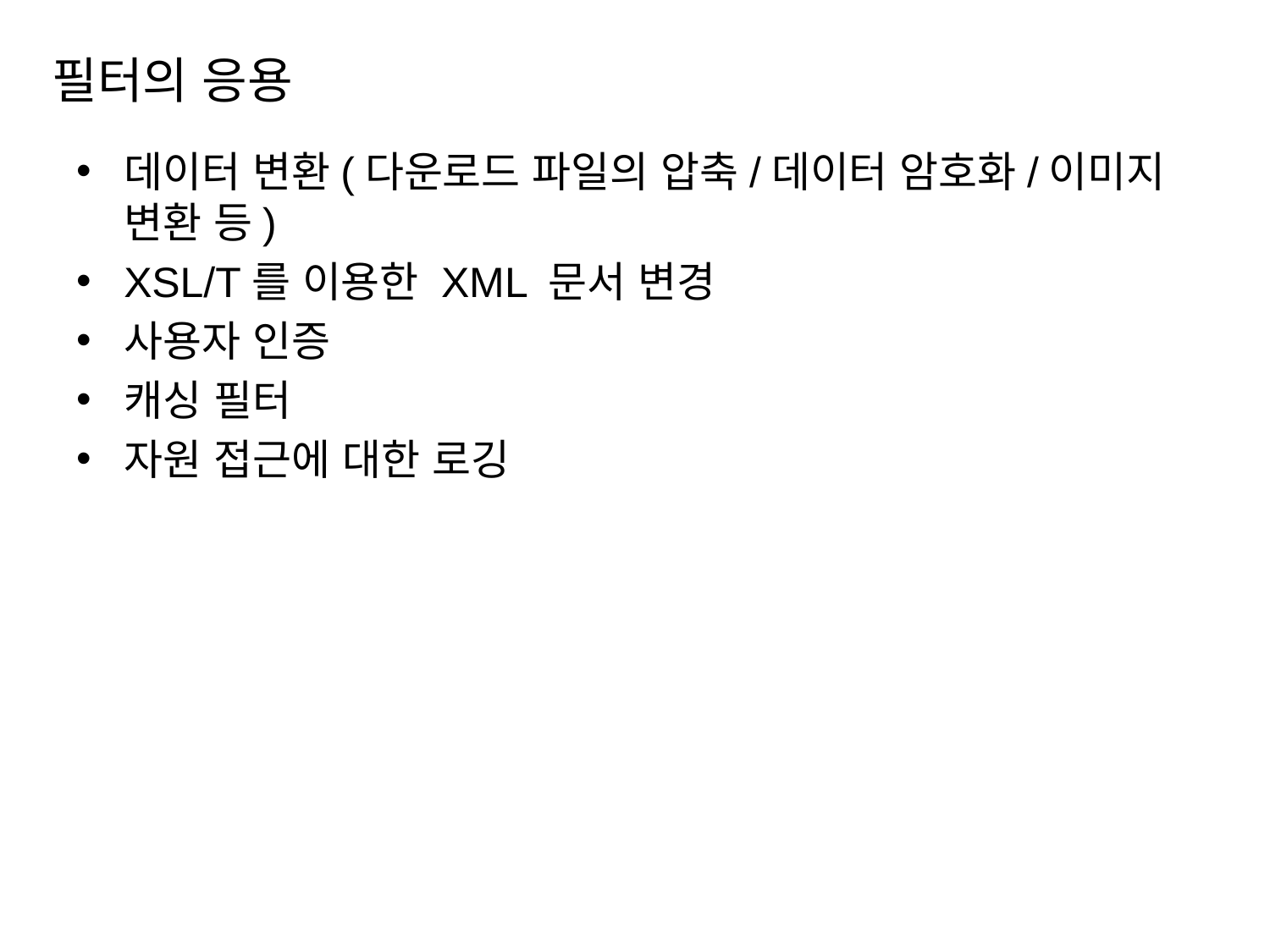

# 필터의 응용
데이터 변환(다운로드 파일의 압축/데이터 암호화/이미지 변환 등)
XSL/T를 이용한 XML 문서 변경
사용자 인증
캐싱 필터
자원 접근에 대한 로깅